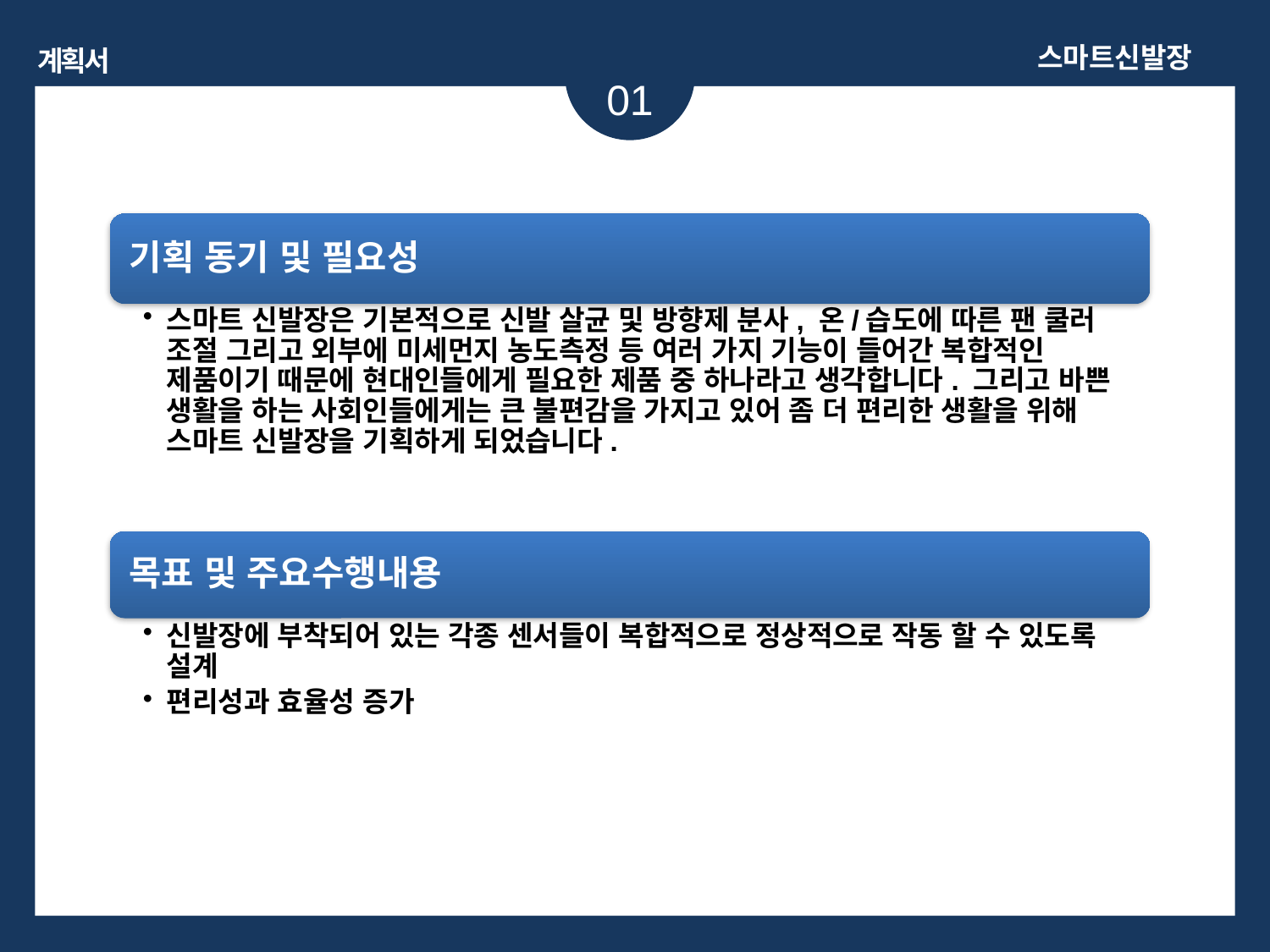

스마트신발장
계획서
01

기획 동기 및 필요성
스마트 신발장은 기본적으로 신발 살균 및 방향제 분사, 온/습도에 따른 팬 쿨러 조절 그리고 외부에 미세먼지 농도측정 등 여러 가지 기능이 들어간 복합적인 제품이기 때문에 현대인들에게 필요한 제품 중 하나라고 생각합니다. 그리고 바쁜 생활을 하는 사회인들에게는 큰 불편감을 가지고 있어 좀 더 편리한 생활을 위해 스마트 신발장을 기획하게 되었습니다.
목표 및 주요수행내용
신발장에 부착되어 있는 각종 센서들이 복합적으로 정상적으로 작동 할 수 있도록 설계
편리성과 효율성 증가